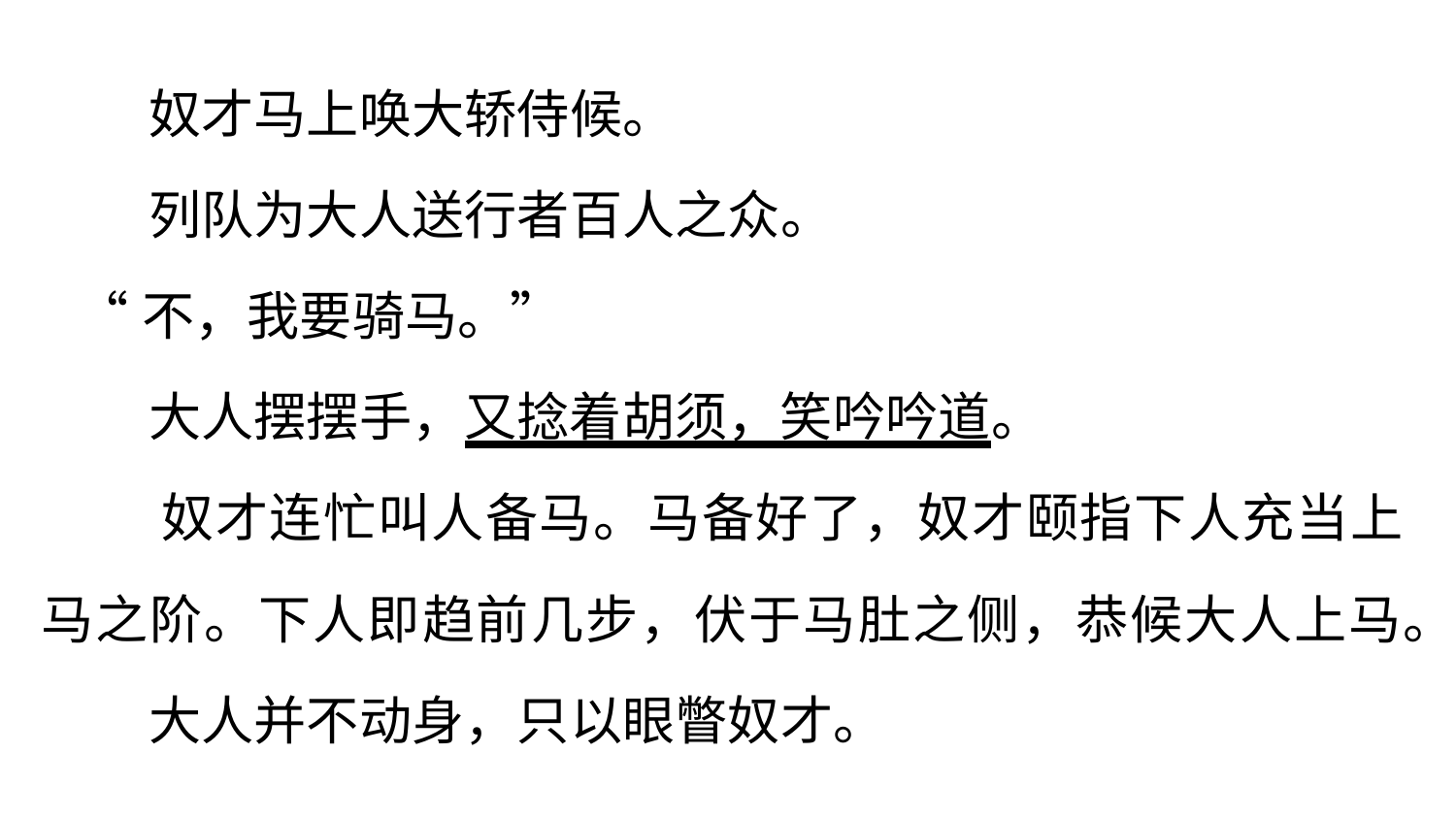

奴才马上唤大轿侍候。
        列队为大人送行者百人之众。
   “不，我要骑马。”
        大人摆摆手，又捻着胡须，笑吟吟道。
        奴才连忙叫人备马。马备好了，奴才颐指下人充当上马之阶。下人即趋前几步，伏于马肚之侧，恭候大人上马。
        大人并不动身，只以眼瞥奴才。